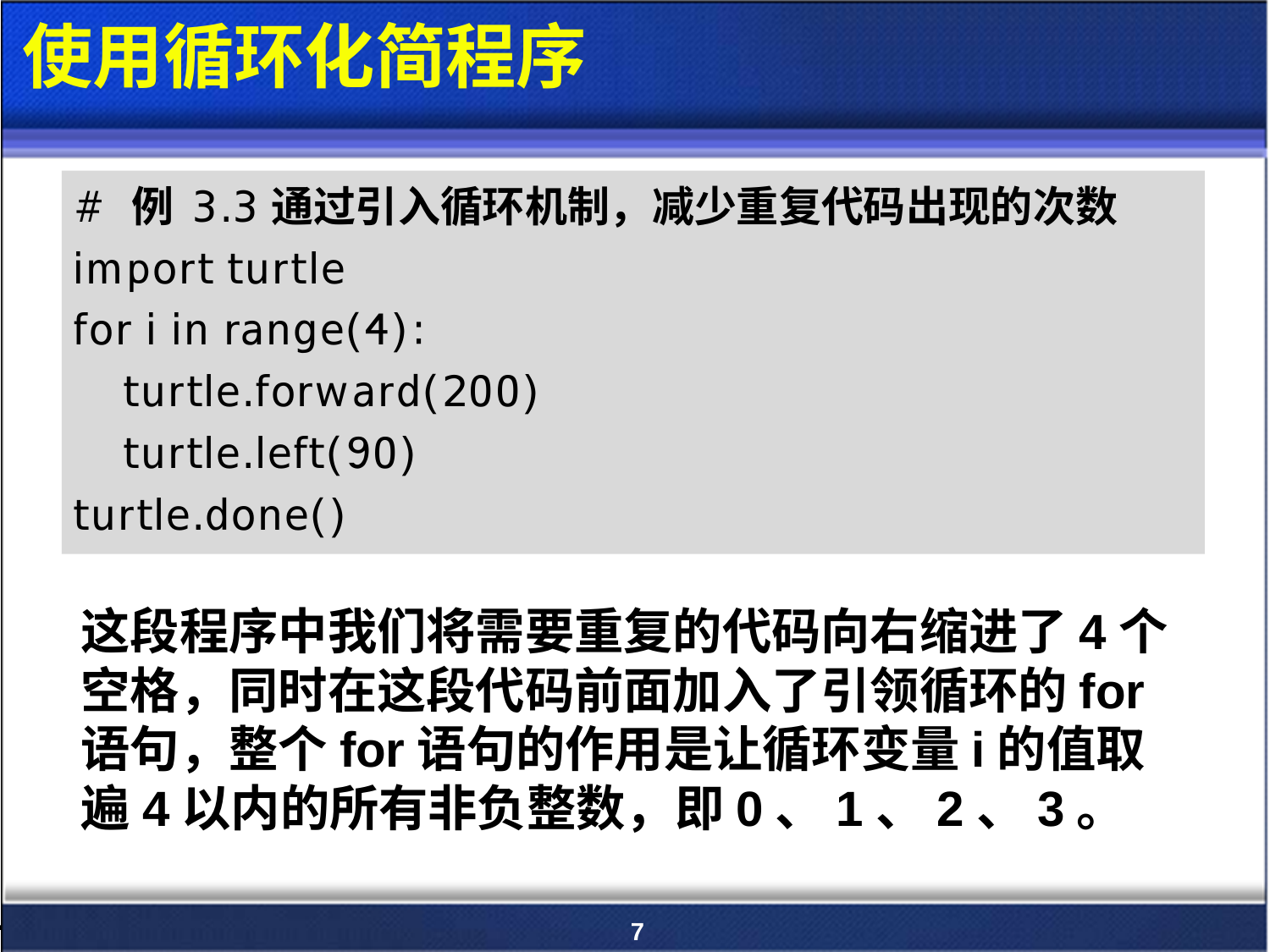

# 使用循环化简程序
# 例 3.3通过引入循环机制，减少重复代码出现的次数
import turtle
for i in range(4):
    turtle.forward(200)
    turtle.left(90)
turtle.done()

这段程序中我们将需要重复的代码向右缩进了4个空格，同时在这段代码前面加入了引领循环的for语句，整个for语句的作用是让循环变量i的值取遍4以内的所有非负整数，即0、1、2、3。
7